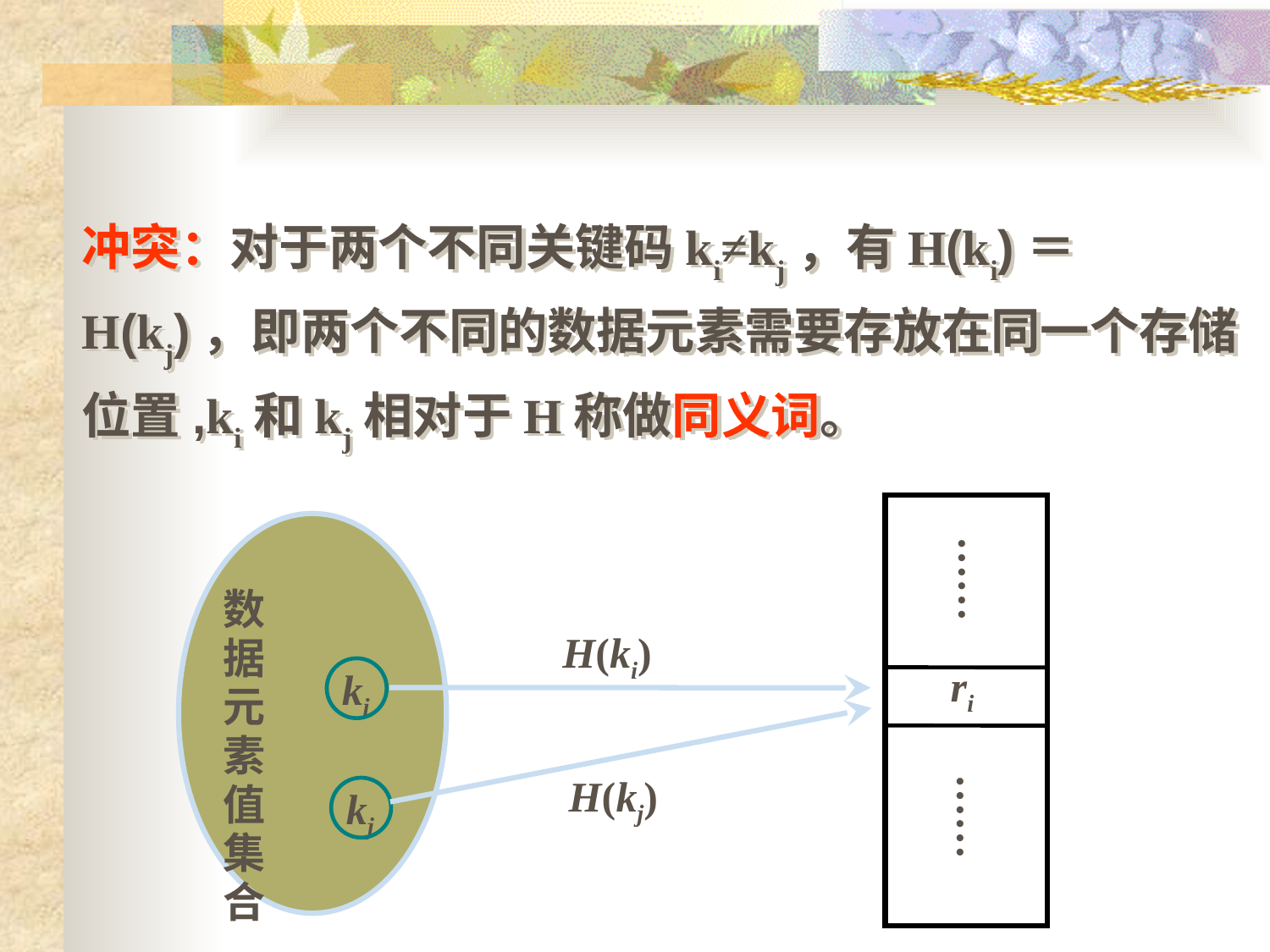

冲突：对于两个不同关键码ki≠kj，有H(ki)＝H(kj)，即两个不同的数据元素需要存放在同一个存储位置,ki和kj相对于H称做同义词。

     ri

……
数据元素值集合
H(ki)

ki

H(kj)
……

kj